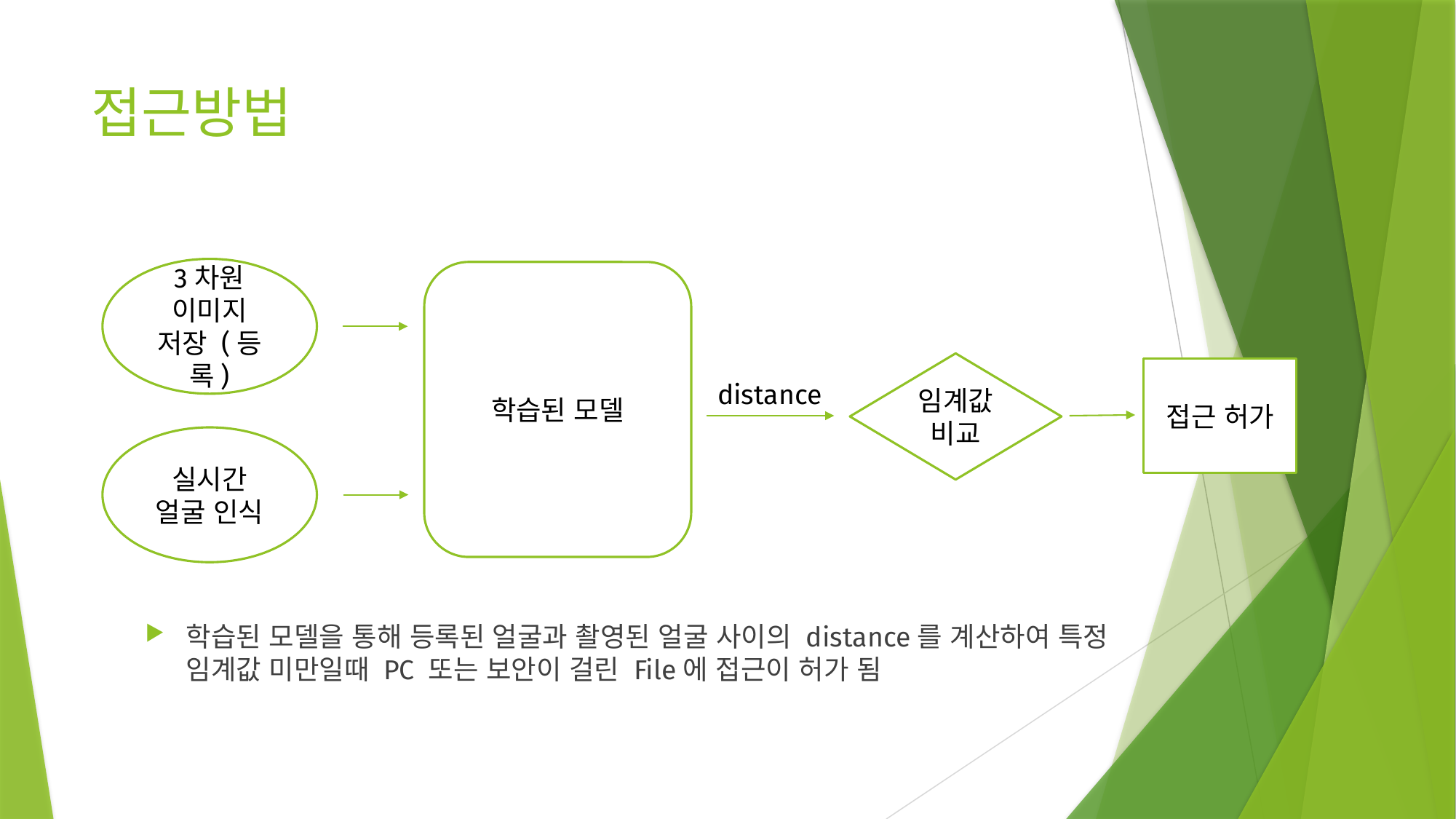

접근방법
3차원 이미지 저장 (등록)
학습된 모델
임계값 비교
접근 허가
distance
실시간 얼굴 인식
학습된 모델을 통해 등록된 얼굴과 촬영된 얼굴 사이의 distance를 계산하여 특정 임계값 미만일때 PC 또는 보안이 걸린 File에 접근이 허가 됨